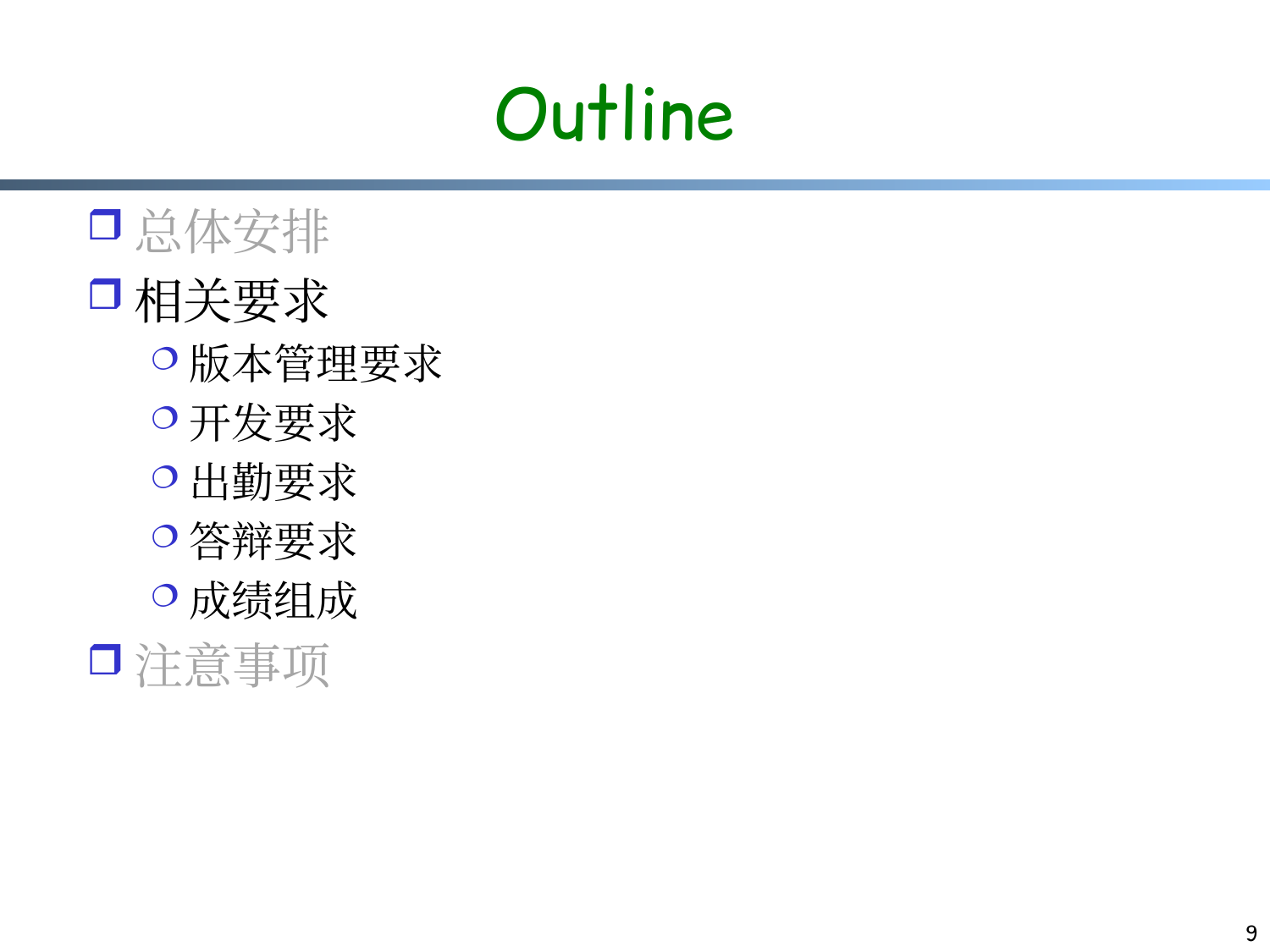

# Outline
总体安排
相关要求
版本管理要求
开发要求
出勤要求
答辩要求
成绩组成
注意事项
9